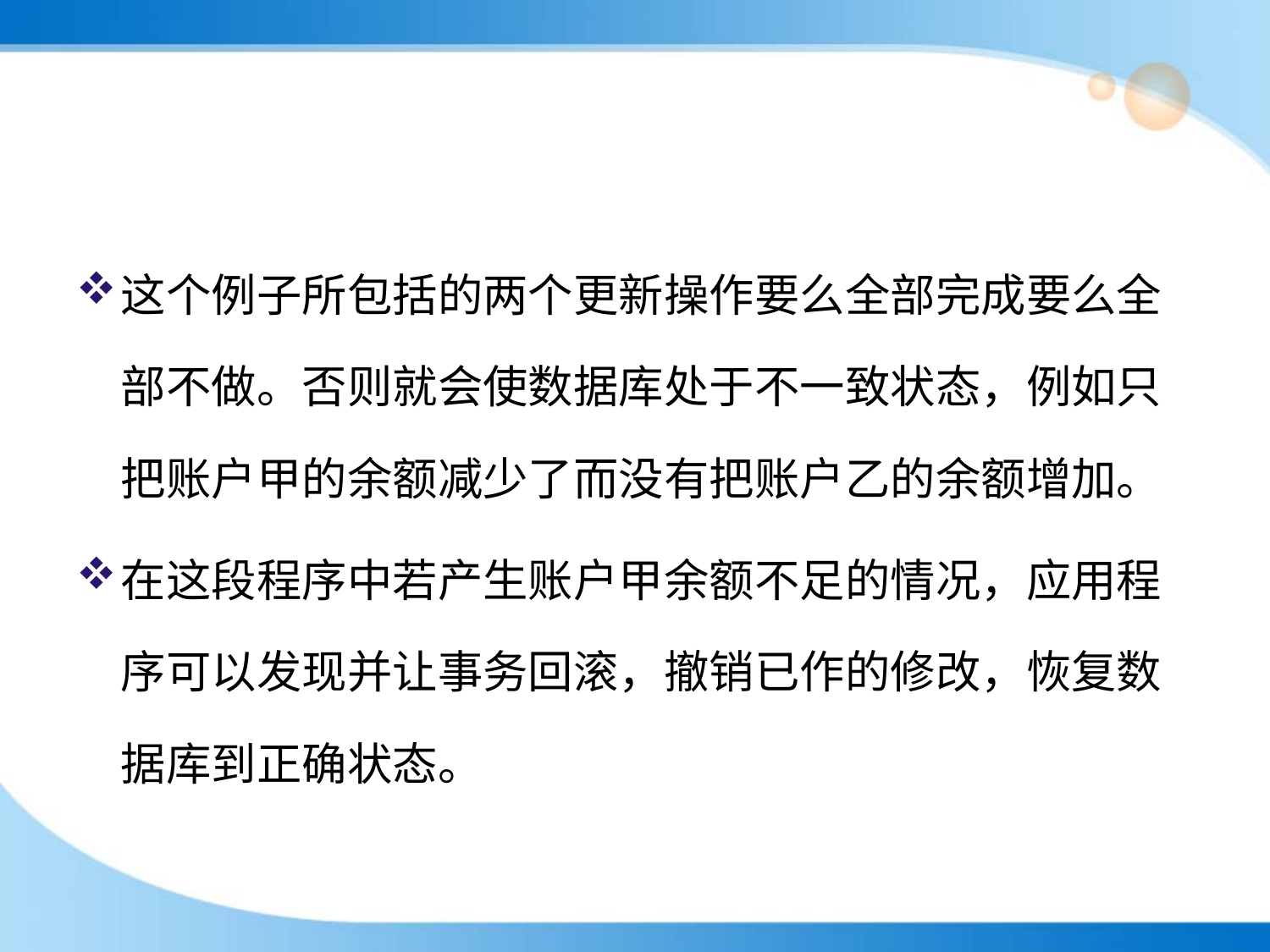

这个例子所包括的两个更新操作要么全部完成要么全部不做。否则就会使数据库处于不一致状态，例如只把账户甲的余额减少了而没有把账户乙的余额增加。
在这段程序中若产生账户甲余额不足的情况，应用程序可以发现并让事务回滚，撤销已作的修改，恢复数据库到正确状态。